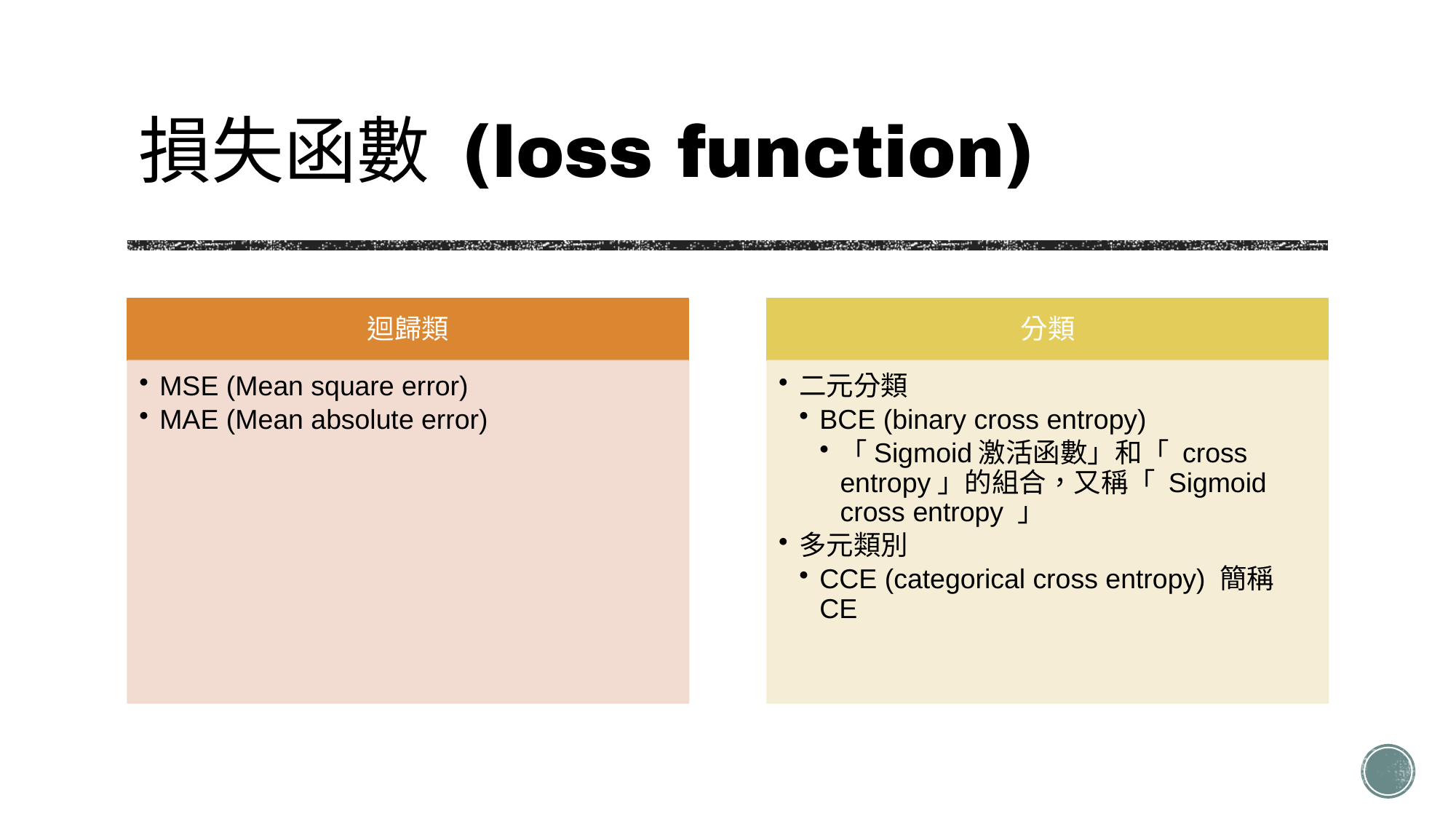

# 損失函數 (loss function)

迴歸類
MSE (Mean square error)
MAE (Mean absolute error)
分類
二元分類
BCE (binary cross entropy)
「Sigmoid激活函數」和「 cross entropy」的組合，又稱「 Sigmoid cross entropy 」
多元類別
CCE (categorical cross entropy) 簡稱CE